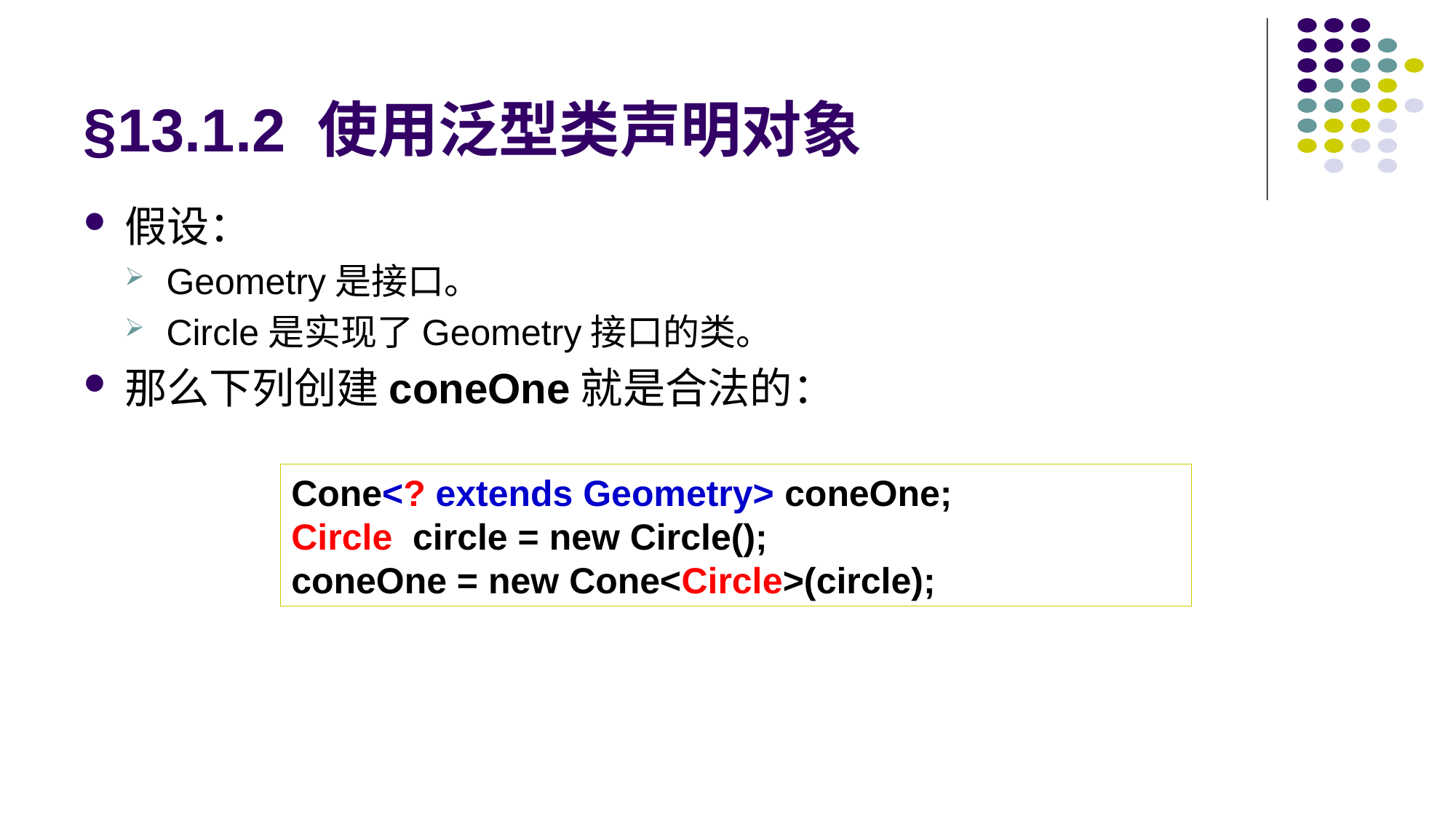

# §13.1.2 使用泛型类声明对象
假设：
Geometry是接口。
Circle是实现了Geometry接口的类。
那么下列创建coneOne就是合法的：

Cone<? extends Geometry> coneOne;
Circle  circle = new Circle();
coneOne = new Cone<Circle>(circle);
11